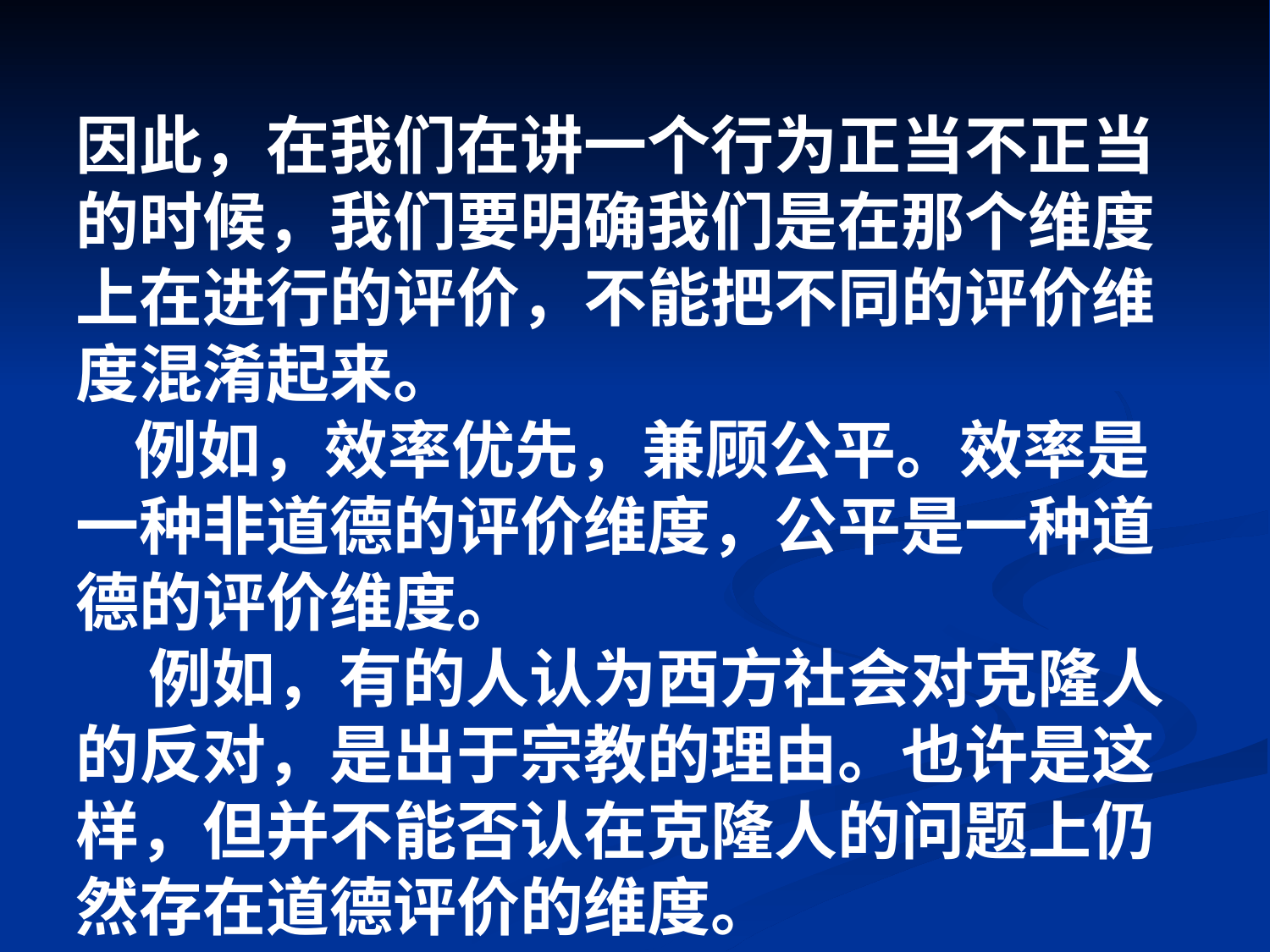

因此，在我们在讲一个行为正当不正当的时候，我们要明确我们是在那个维度上在进行的评价，不能把不同的评价维度混淆起来。
   例如，效率优先，兼顾公平。效率是一种非道德的评价维度，公平是一种道德的评价维度。
    例如，有的人认为西方社会对克隆人的反对，是出于宗教的理由。也许是这样，但并不能否认在克隆人的问题上仍然存在道德评价的维度。